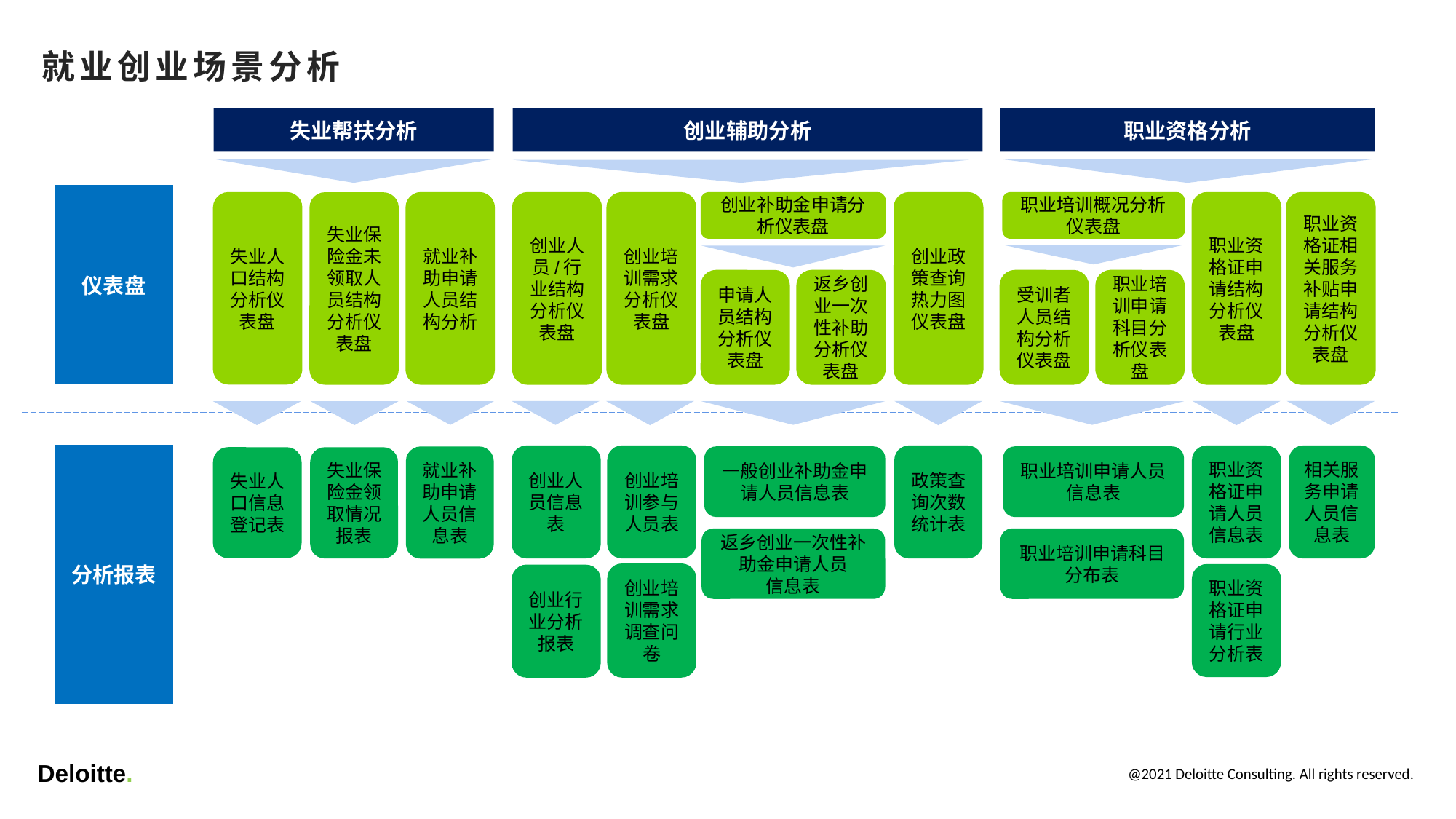

# 就业创业场景分析
失业帮扶分析
创业辅助分析
职业资格分析

仪表盘
创业人员/行业结构分析仪表盘
创业培训需求分析仪表盘
创业政策查询热力图仪表盘
职业资格证申请结构分析仪表盘
职业资格证相关服务补贴申请结构分析仪表盘
失业人口结构分析仪表盘
就业补助申请人员结构分析
创业补助金申请分析仪表盘
职业培训概况分析仪表盘
失业保险金未领取人员结构分析仪表盘

申请人员结构分析仪表盘
受训者人员结构分析仪表盘
返乡创业一次性补助分析仪表盘
职业培训申请科目分析仪表盘

创业人员信息表
职业资格证申请人员信息表
创业培训参与人员表
政策查询次数统计表
相关服务申请人员信息表
分析报表
一般创业补助金申请人员信息表
职业培训申请人员信息表
就业补助申请人员信息表
失业人口信息登记表
失业保险金领取情况报表
返乡创业一次性补助金申请人员
信息表
职业培训申请科目分布表
创业培训需求调查问卷
职业资格证申请行业分析表
创业行业分析报表